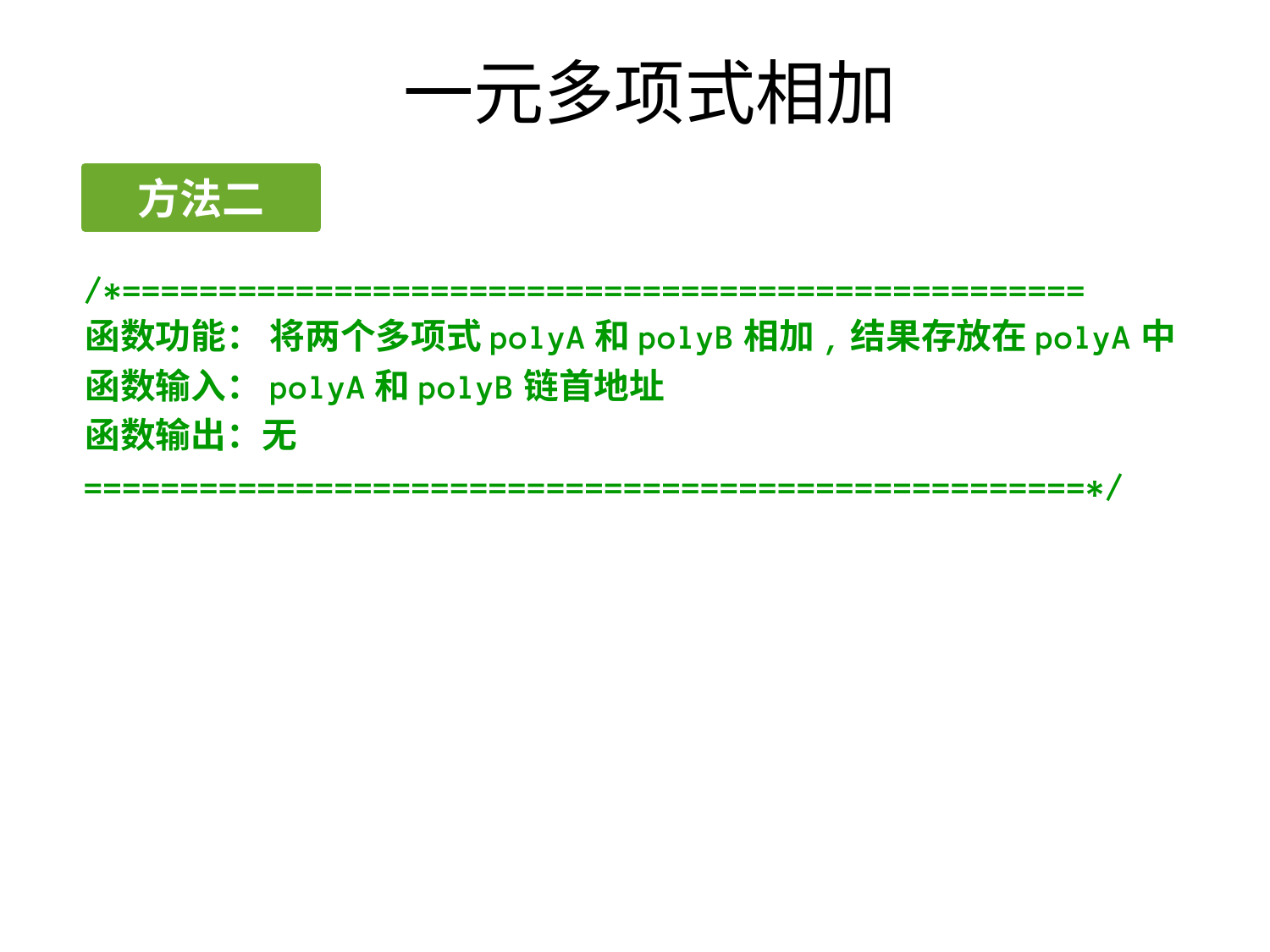

# 一元多项式相加
方法二
/*==================================================
函数功能： 将两个多项式polyA和polyB相加,结果存放在polyA中
函数输入：polyA和polyB链首地址
函数输出：无
====================================================*/

202